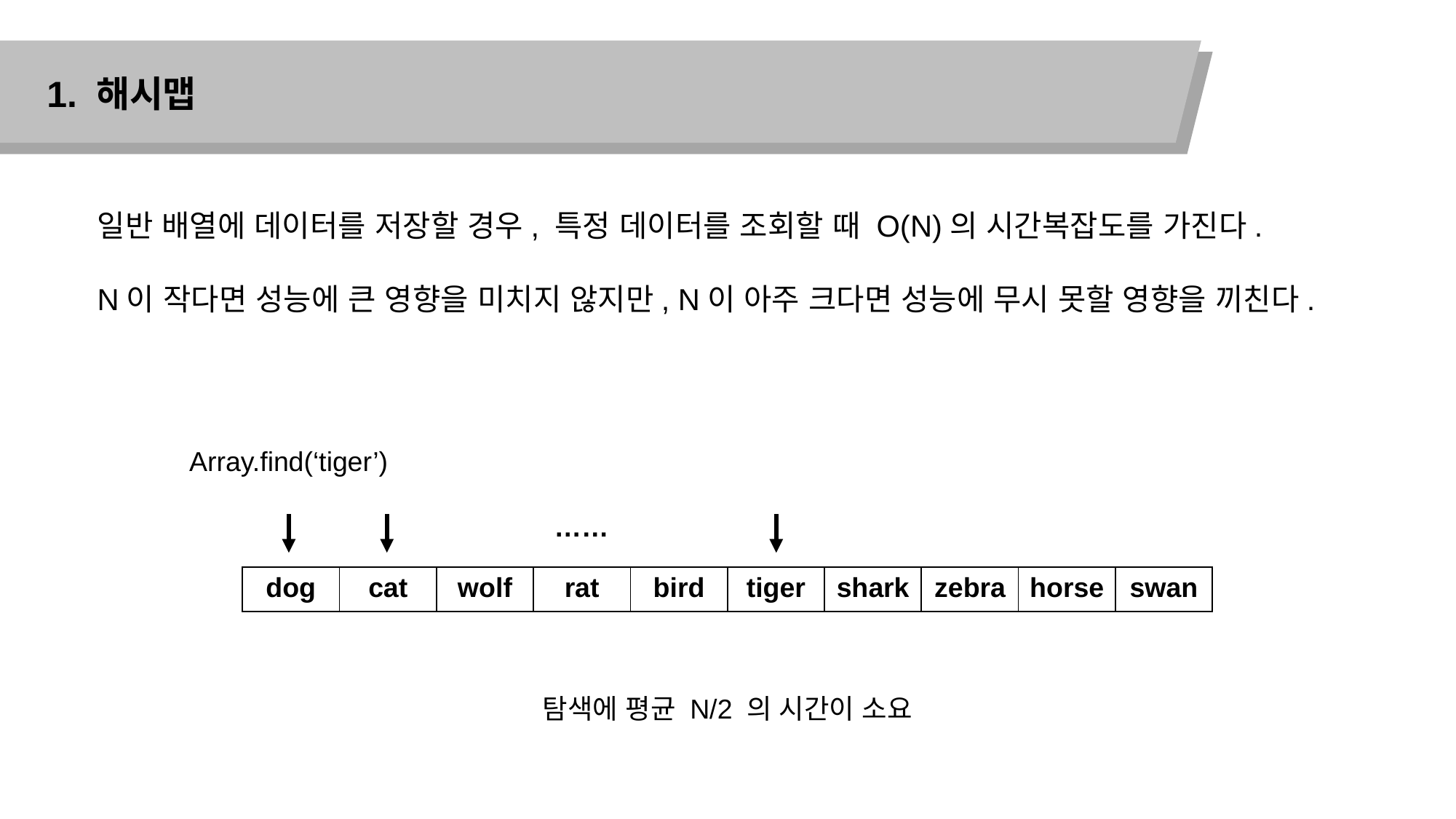

1. 해시맵
일반 배열에 데이터를 저장할 경우, 특정 데이터를 조회할 때 O(N)의 시간복잡도를 가진다.

N이 작다면 성능에 큰 영향을 미치지 않지만, N이 아주 크다면 성능에 무시 못할 영향을 끼친다.
Array.find(‘tiger’)
……
| dog | cat | wolf | rat | bird | tiger | shark | zebra | horse | swan |
| --- | --- | --- | --- | --- | --- | --- | --- | --- | --- |
탐색에 평균 N/2 의 시간이 소요